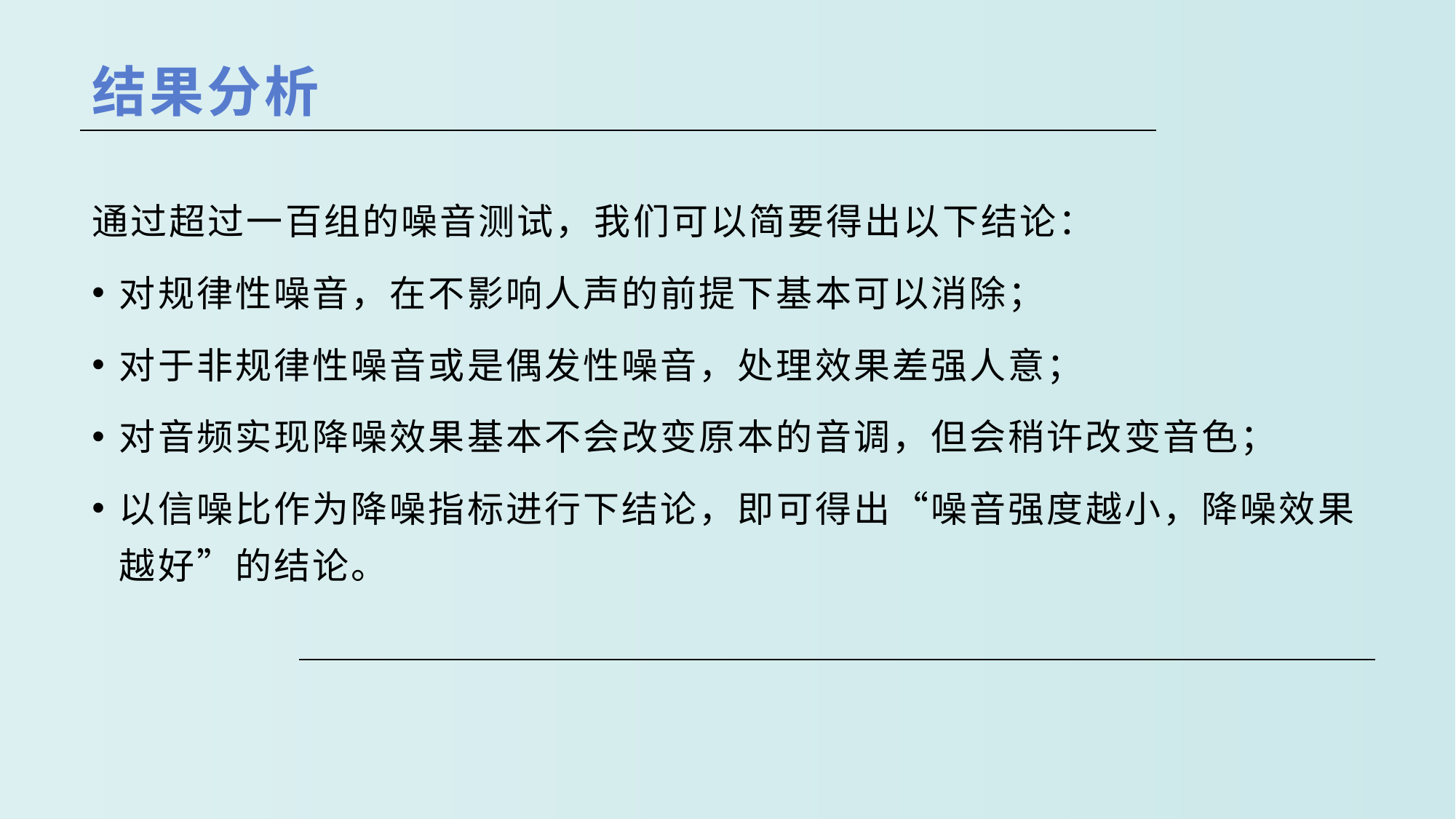

# 结果分析
通过超过一百组的噪音测试，我们可以简要得出以下结论：
对规律性噪音，在不影响人声的前提下基本可以消除；
对于非规律性噪音或是偶发性噪音，处理效果差强人意；
对音频实现降噪效果基本不会改变原本的音调，但会稍许改变音色；
以信噪比作为降噪指标进行下结论，即可得出“噪音强度越小，降噪效果越好”的结论。